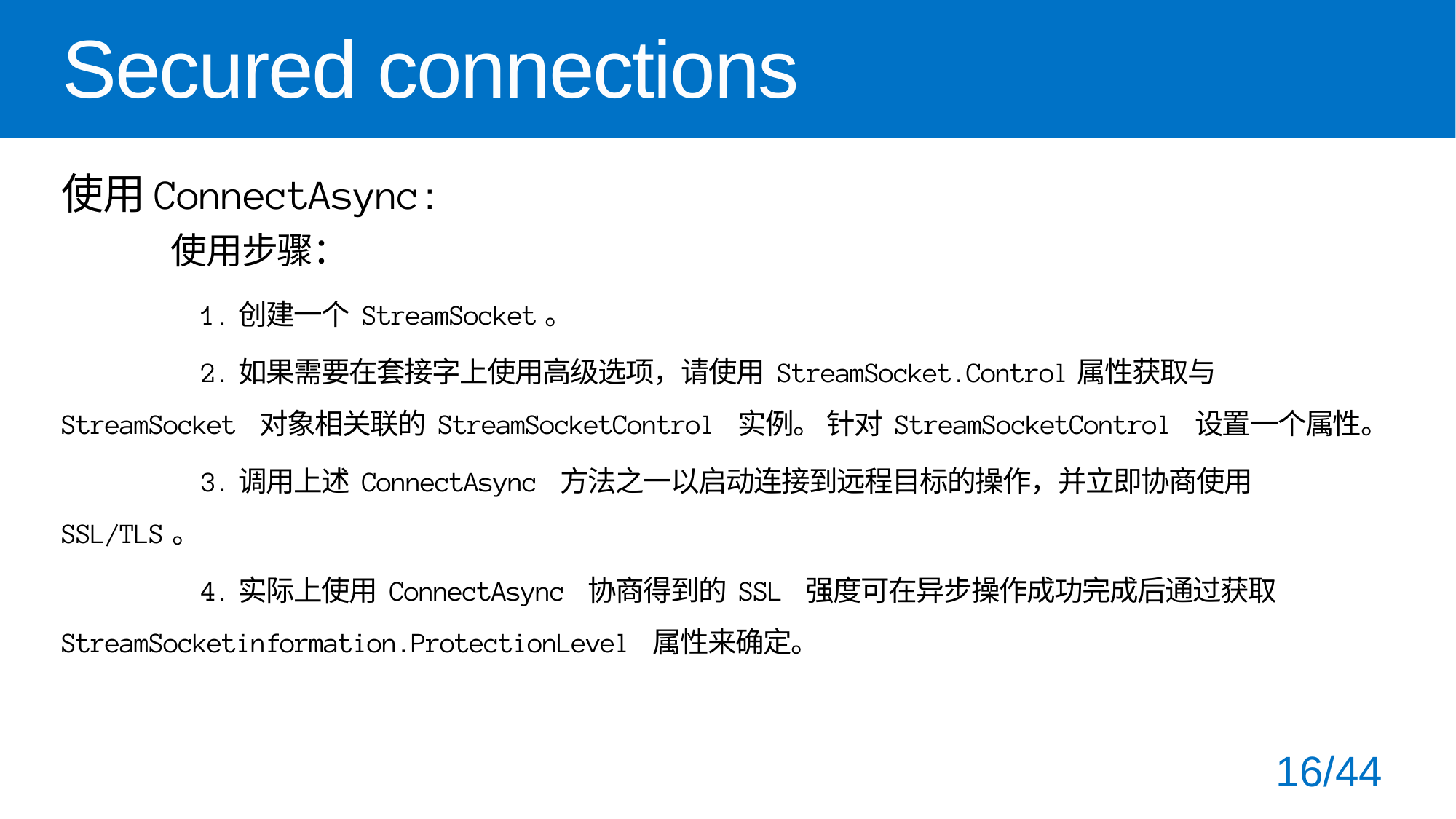

# Secured connections
使用ConnectAsync:
	使用步骤：
	  1.创建一个 StreamSocket。
	  2.如果需要在套接字上使用高级选项，请使用 StreamSocket.Control属性获取与StreamSocket 对象相关联的 StreamSocketControl 实例。 针对 StreamSocketControl 设置一个属性。
	  3.调用上述 ConnectAsync 方法之一以启动连接到远程目标的操作，并立即协商使用 SSL/TLS。
	  4.实际上使用 ConnectAsync 协商得到的 SSL 强度可在异步操作成功完成后通过获取StreamSocketinformation.ProtectionLevel 属性来确定。

16